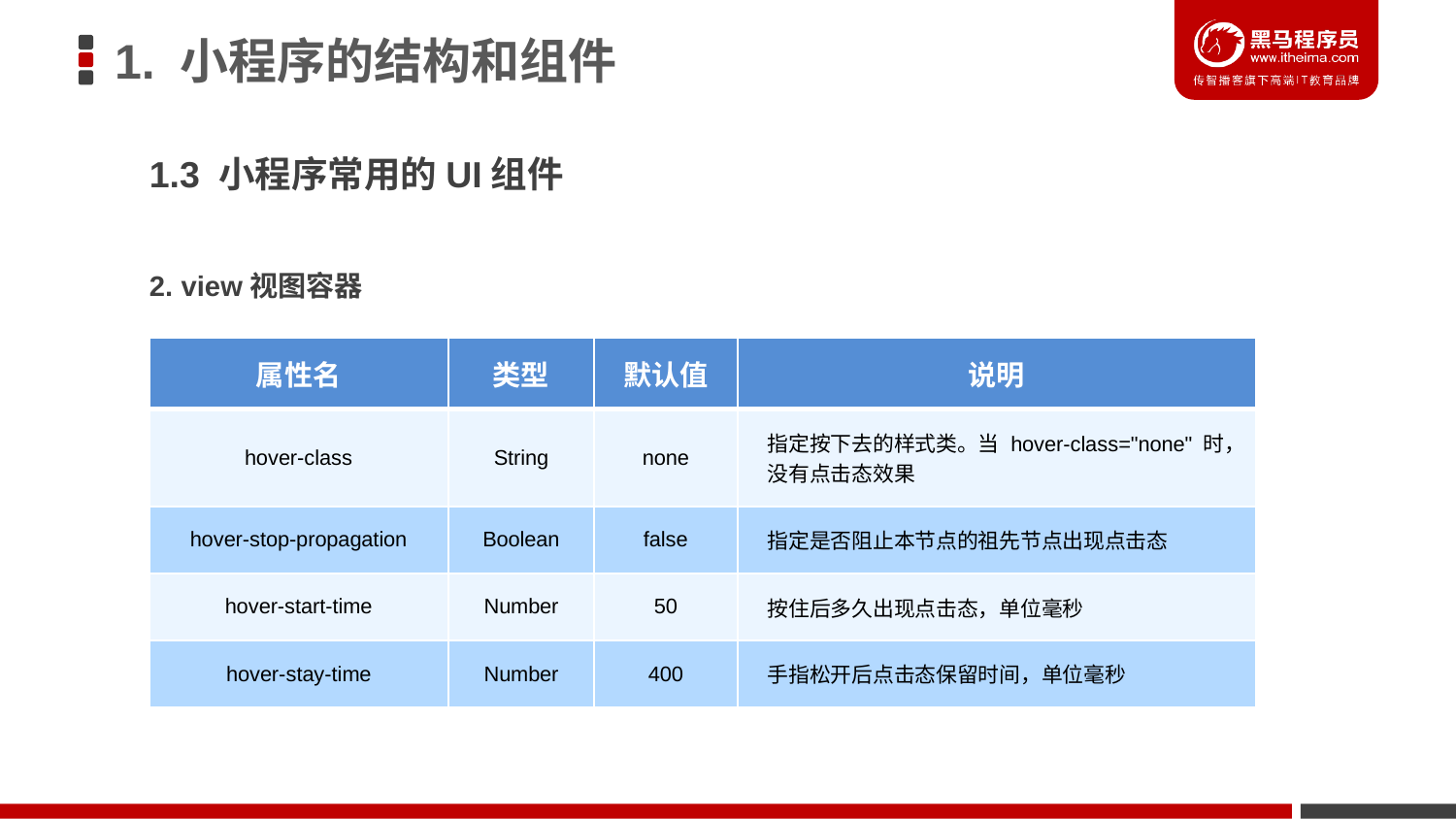

# 1. 小程序的结构和组件
1.3 小程序常用的UI组件
2. view视图容器
| 属性名 | 类型 | 默认值 | 说明 |
| --- | --- | --- | --- |
| hover-class | String | none | 指定按下去的样式类。当 hover-class="none" 时，没有点击态效果 |
| hover-stop-propagation | Boolean | false | 指定是否阻止本节点的祖先节点出现点击态 |
| hover-start-time | Number | 50 | 按住后多久出现点击态，单位毫秒 |
| hover-stay-time | Number | 400 | 手指松开后点击态保留时间，单位毫秒 |